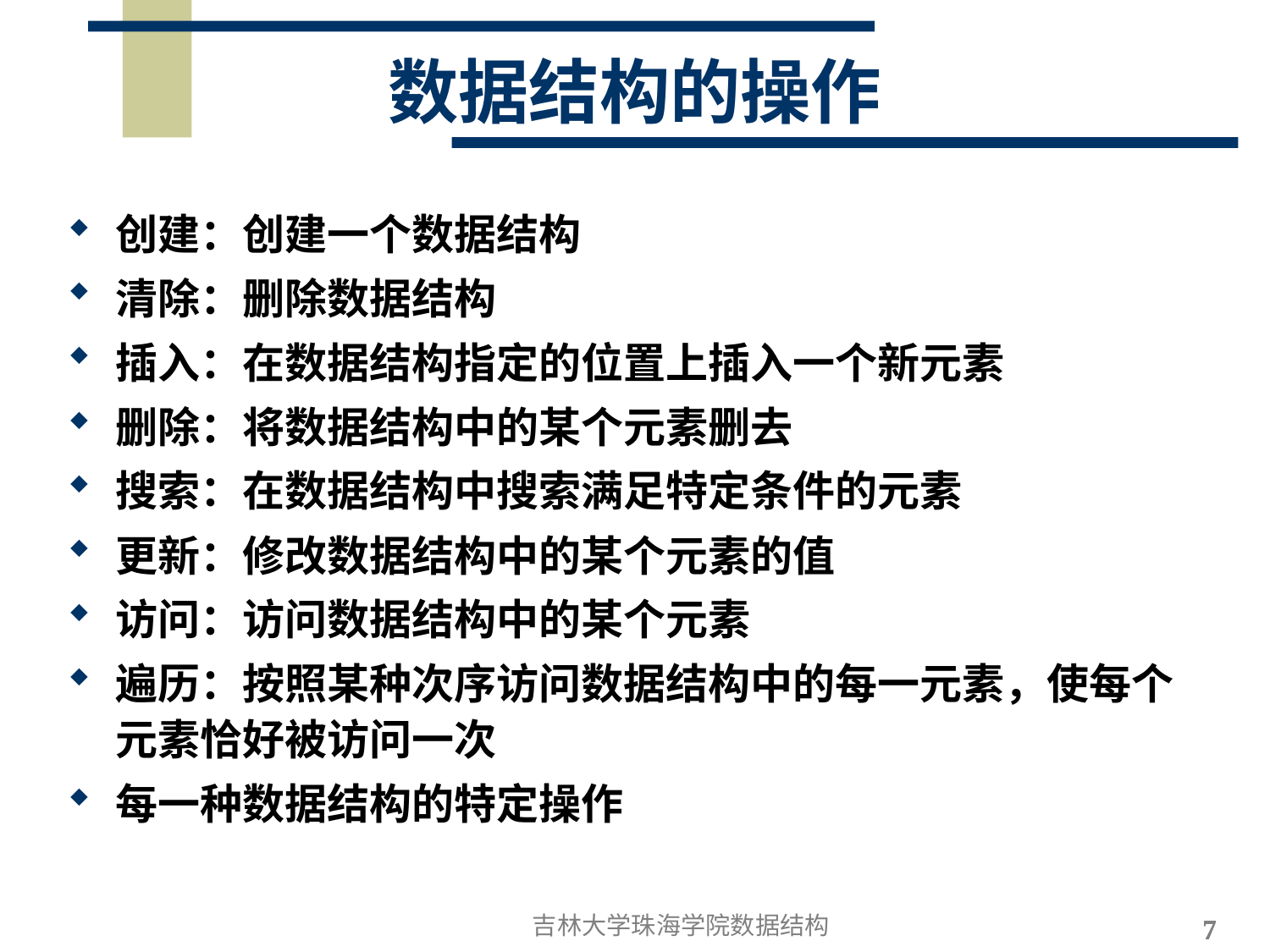

# 数据结构的操作
创建：创建一个数据结构
清除：删除数据结构
插入：在数据结构指定的位置上插入一个新元素
删除：将数据结构中的某个元素删去
搜索：在数据结构中搜索满足特定条件的元素
更新：修改数据结构中的某个元素的值
访问：访问数据结构中的某个元素
遍历：按照某种次序访问数据结构中的每一元素，使每个元素恰好被访问一次
每一种数据结构的特定操作
吉林大学珠海学院数据结构